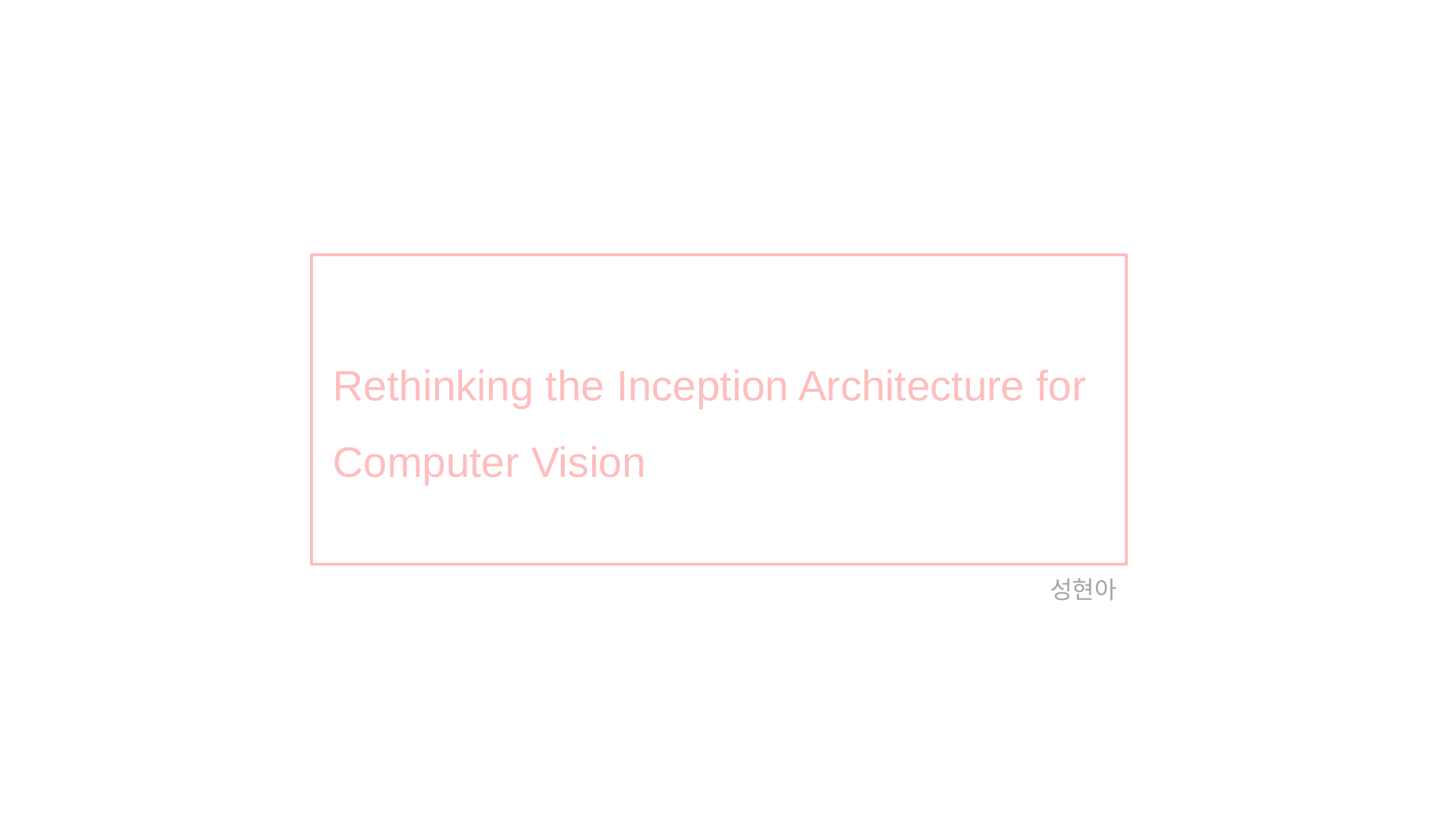

Rethinking the Inception Architecture for Computer Vision
성현아